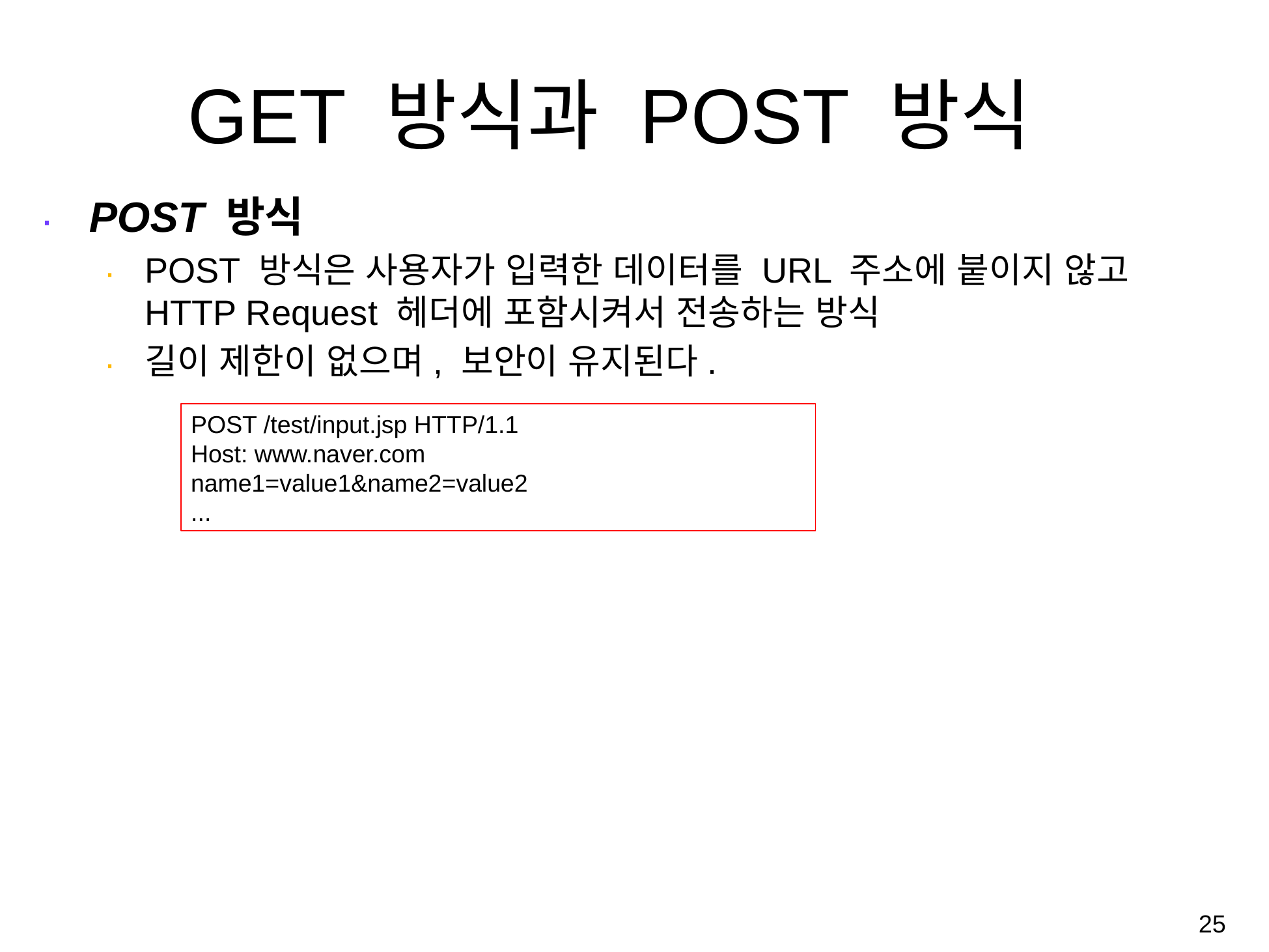

# GET 방식과 POST 방식
POST 방식
POST 방식은 사용자가 입력한 데이터를 URL 주소에 붙이지 않고 HTTP Request 헤더에 포함시켜서 전송하는 방식
길이 제한이 없으며, 보안이 유지된다.

POST /test/input.jsp HTTP/1.1
Host: www.naver.com
name1=value1&name2=value2
...
25